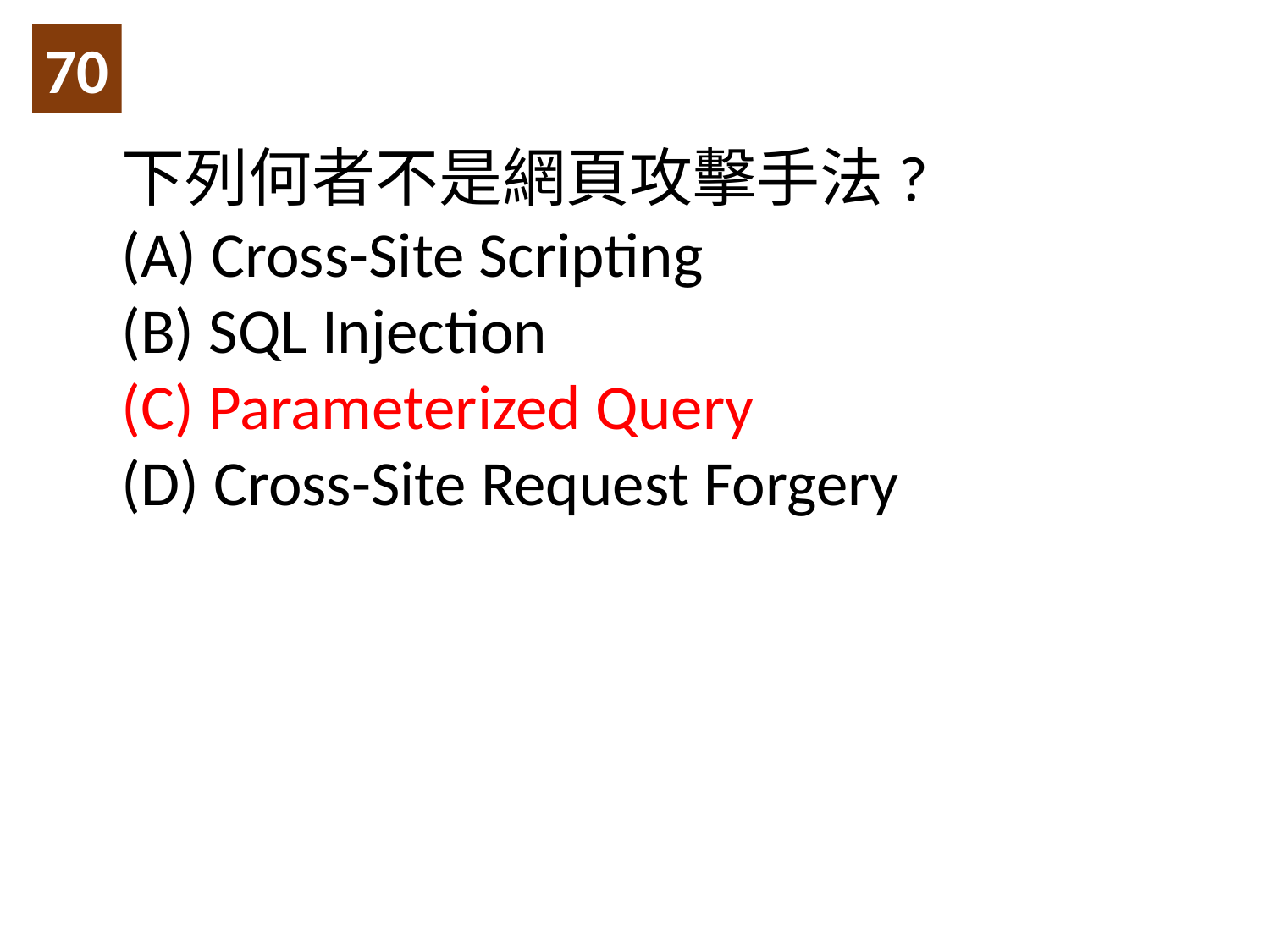

70
下列何者不是網頁攻擊手法?
(A) Cross-Site Scripting
(B) SQL Injection
(C) Parameterized Query
(D) Cross-Site Request Forgery